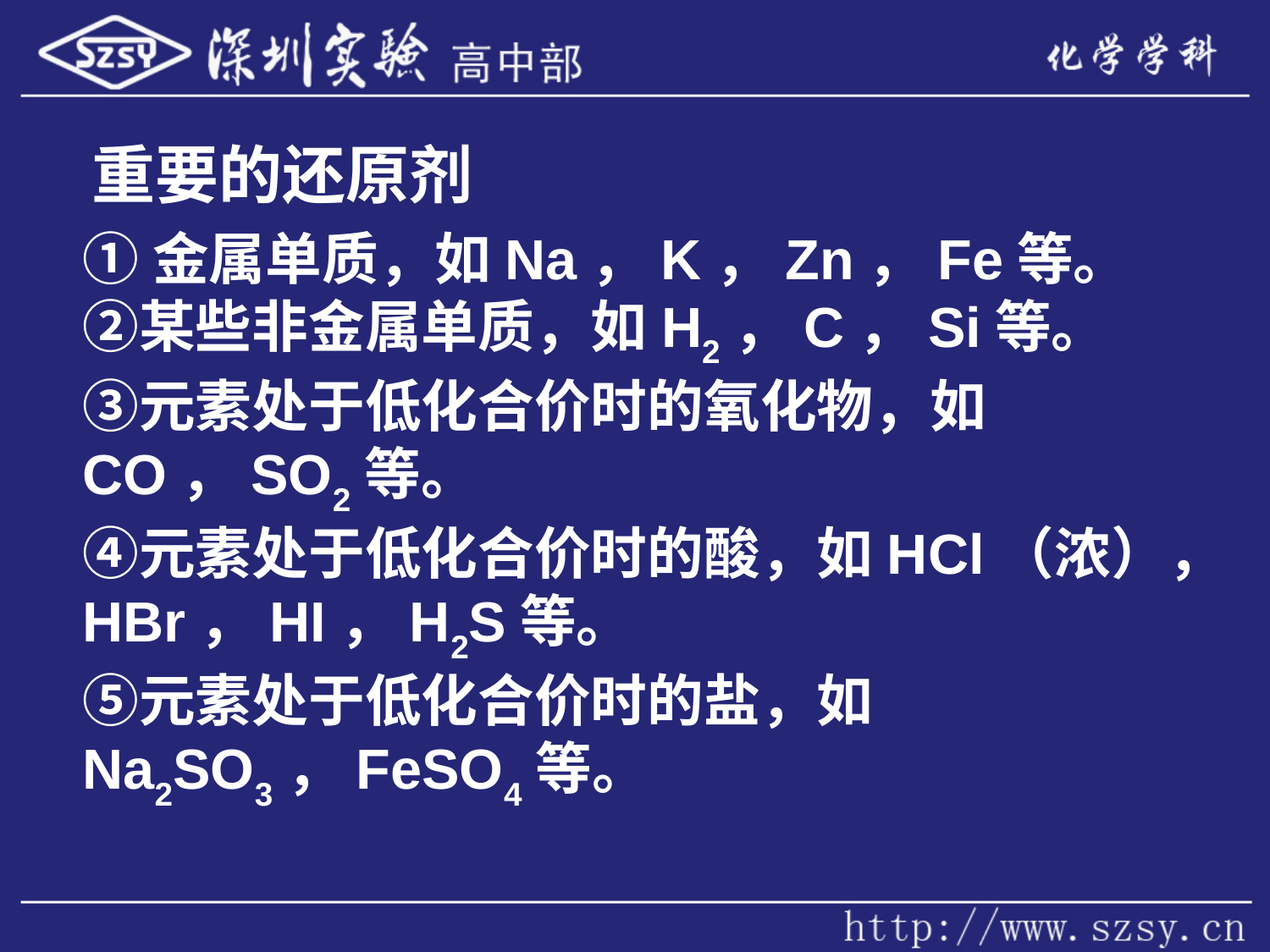

重要的还原剂
①金属单质，如Na，K，Zn，Fe等。
②某些非金属单质，如H2，C，Si等。
③元素处于低化合价时的氧化物，如CO，SO2等。
④元素处于低化合价时的酸，如HCl（浓），HBr，HI，H2S等。
⑤元素处于低化合价时的盐，如Na2SO3，FeSO4等。